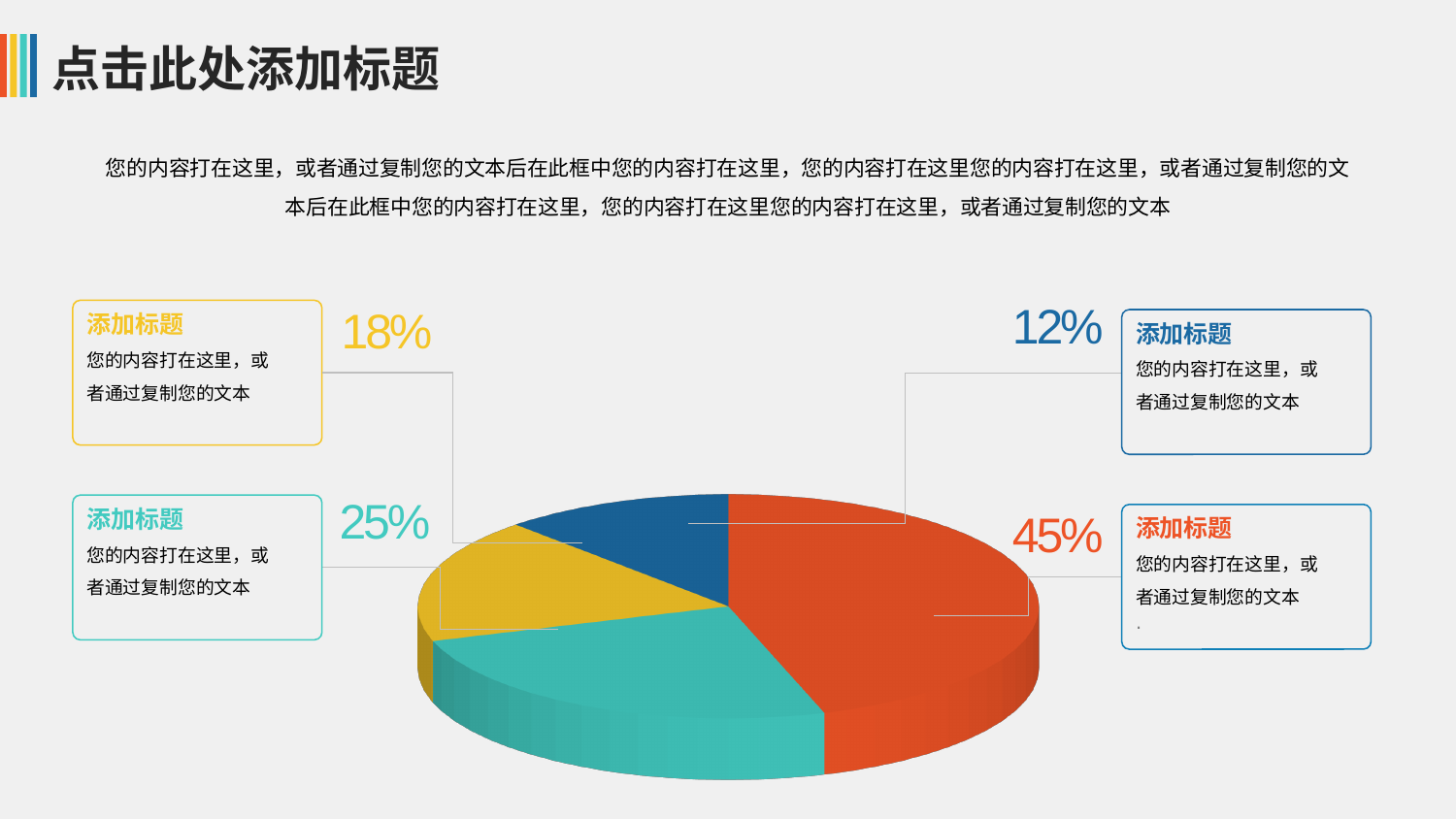

您的内容打在这里，或者通过复制您的文本后在此框中您的内容打在这里，您的内容打在这里您的内容打在这里，或者通过复制您的文本后在此框中您的内容打在这里，您的内容打在这里您的内容打在这里，或者通过复制您的文本
添加标题
您的内容打在这里，或者通过复制您的文本
12%
添加标题
您的内容打在这里，或者通过复制您的文本

18%

[unsupported chart]

添加标题
您的内容打在这里，或者通过复制您的文本
25%

添加标题
您的内容打在这里，或者通过复制您的文本
.
45%